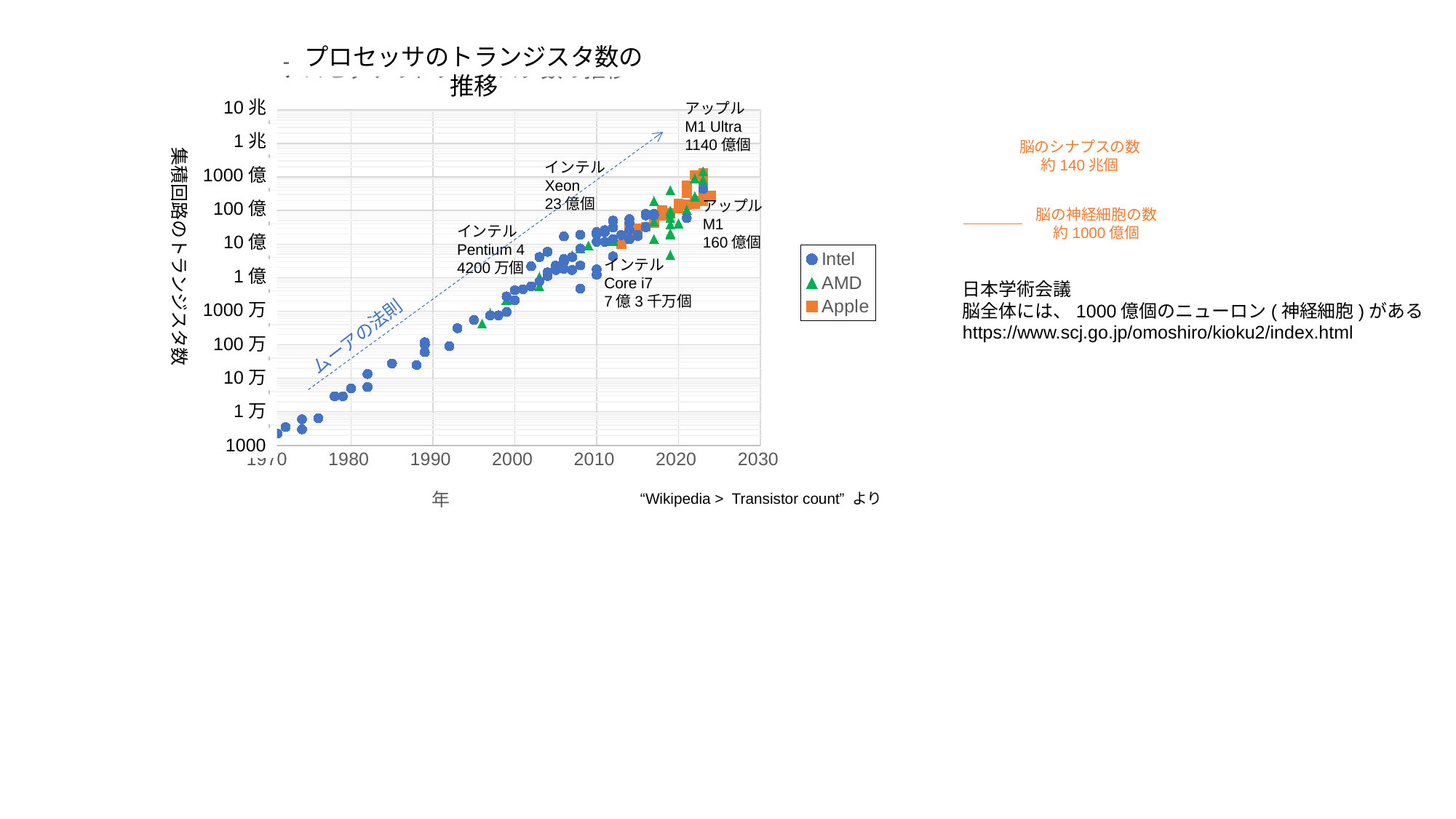

### Chart: プロセッサのトランジスタ数の推移

| Category | Intel | AMD | Apple |
|---|---|---|---|
プロセッサのトランジスタ数の推移
集積回路のトランジスタ数
10兆
アップル
M1 Ultra
1140億個
1兆
脳のシナプスの数
約140兆個
インテル
Xeon
23億個
1000億
アップル
M1
160億個
100億
脳の神経細胞の数
約1000億個
インテル
Pentium 4
4200万個
10億
インテル
Core i7
7億3千万個
1億
日本学術会議
脳全体には、1000億個のニューロン(神経細胞)がある
https://www.scj.go.jp/omoshiro/kioku2/index.html
1000万
 ムーアの法則
100万
10万
1万
1000
“Wikipedia >  Transistor count” より